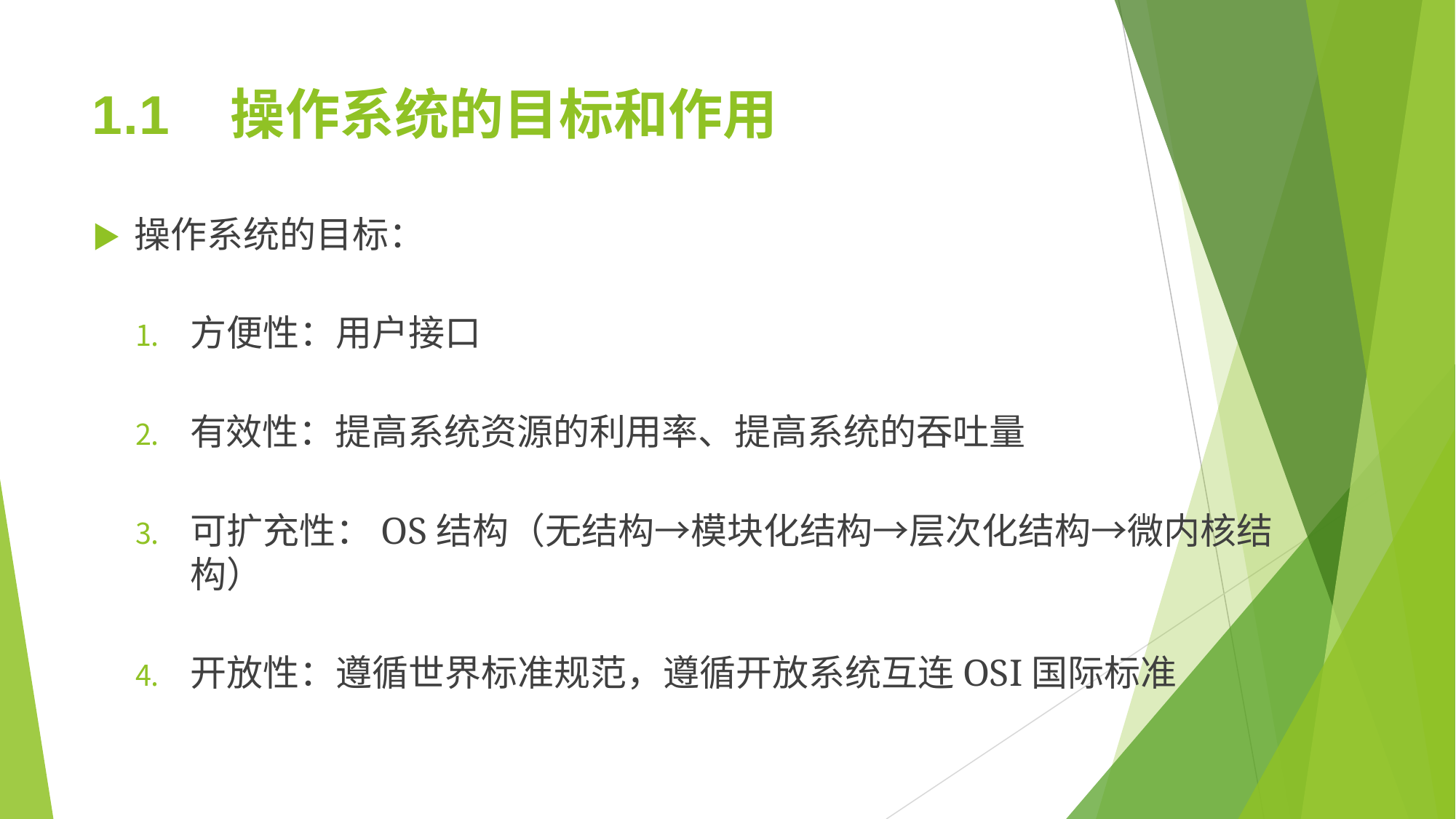

# 1.1	操作系统的目标和作用
▶	操作系统的目标：

方便性：用户接口

有效性：提高系统资源的利用率、提高系统的吞吐量

可扩充性：OS结构（无结构→模块化结构→层次化结构→微内核结构）

开放性：遵循世界标准规范，遵循开放系统互连OSI国际标准